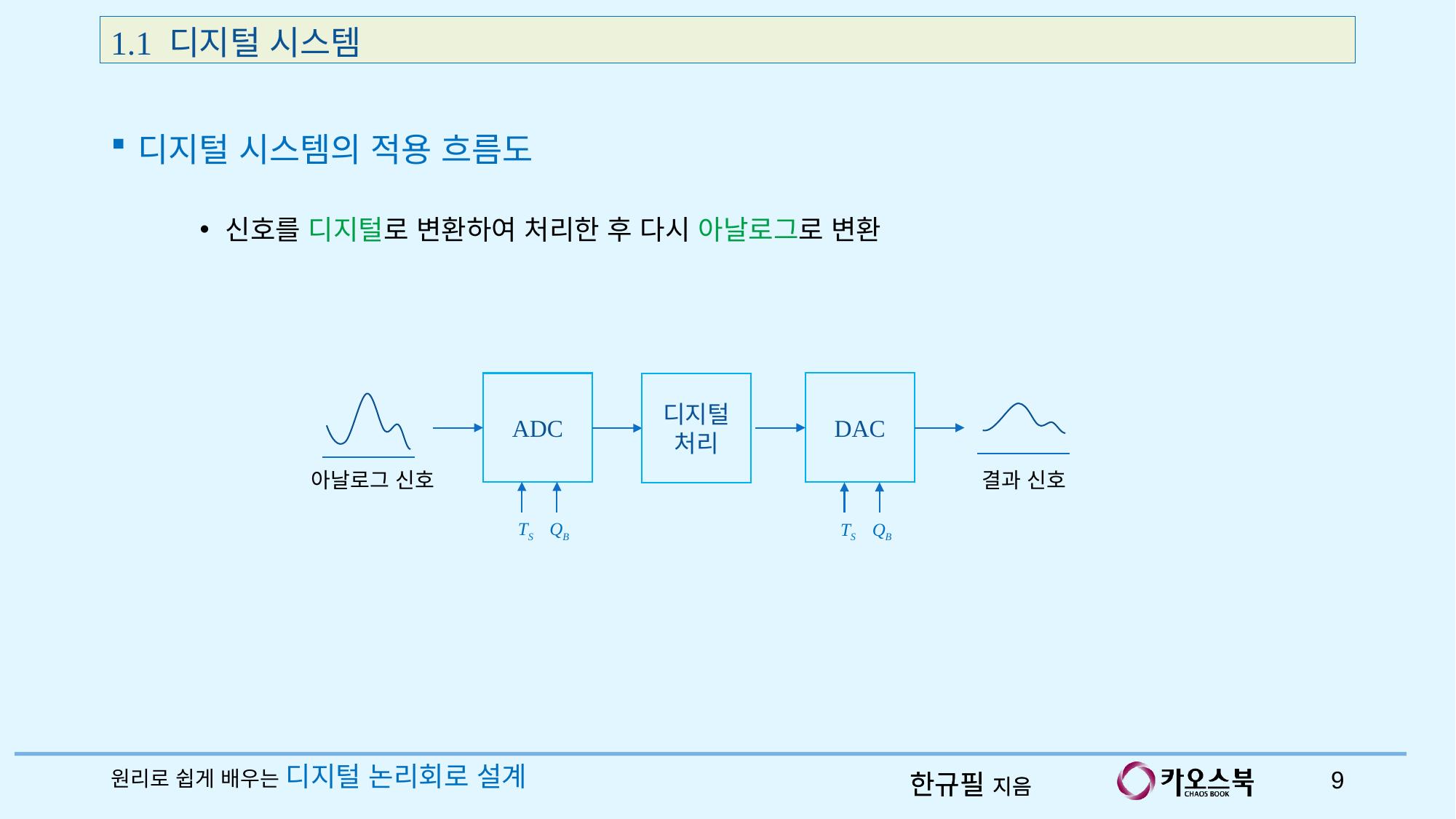

1.1 디지털 시스템
디지털 시스템의 적용 흐름도
신호를 디지털로 변환하여 처리한 후 다시 아날로그로 변환
DAC
ADC
디지털
처리

아날로그 신호
결과 신호
TS
QB
TS
QB
원리로 쉽게 배우는 디지털 논리회로 설계
9